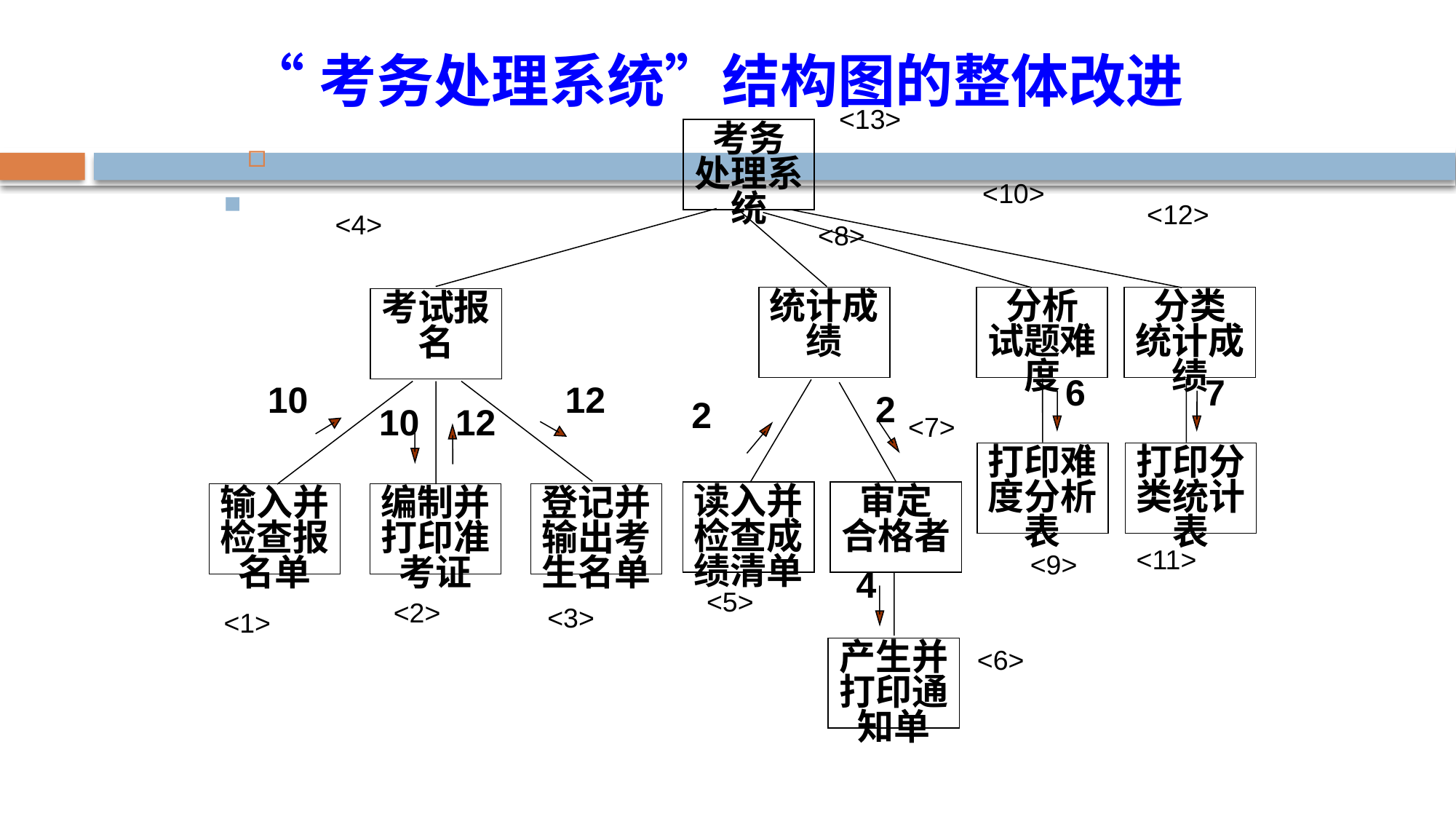

# “考务处理系统”结构图的整体改进
<13>
考务
处理系统

统计成绩

2

2

读入并检查成绩清单
审定
合格者
4

产生并打印通知单
分析
试题难度
分类
统计成绩
6

7

打印难度分析表
打印分类统计表
考试报名
10

10

12

12

输入并检查报名单
编制并打印准考证
登记并输出考生名单

<10>

<12>
<4>
<8>
<7>
<11>
<9>
<5>
<2>
<3>
<1>
<6>